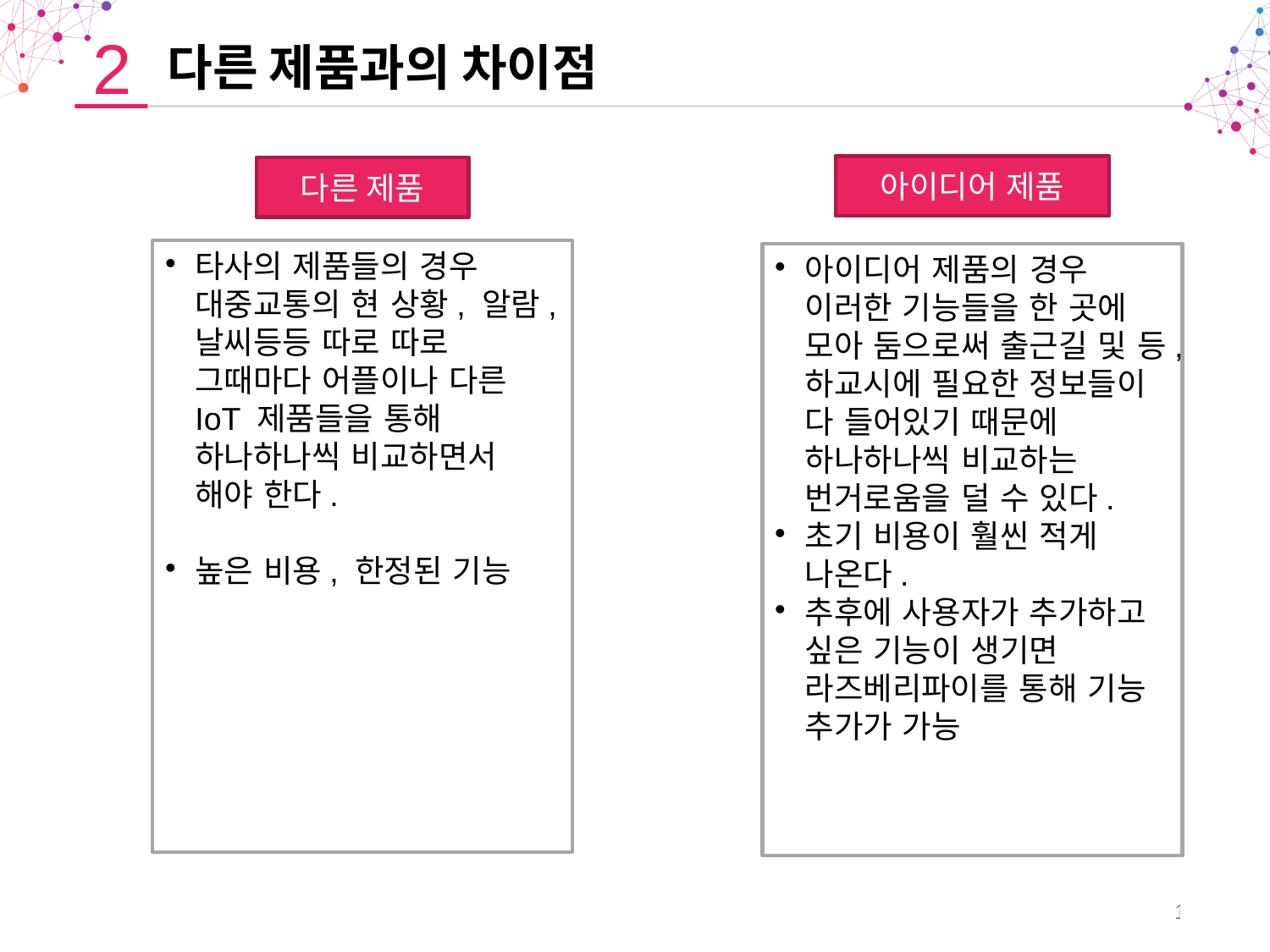

2

다른 제품과의 차이점
아이디어 제품
다른 제품
타사의 제품들의 경우 대중교통의 현 상황, 알람, 날씨등등 따로 따로 그때마다 어플이나 다른 IoT 제품들을 통해 하나하나씩 비교하면서 해야 한다.

높은 비용, 한정된 기능
아이디어 제품의 경우 이러한 기능들을 한 곳에 모아 둠으로써 출근길 및 등,하교시에 필요한 정보들이 다 들어있기 때문에 하나하나씩 비교하는 번거로움을 덜 수 있다.
초기 비용이 훨씬 적게 나온다.
추후에 사용자가 추가하고 싶은 기능이 생기면 라즈베리파이를 통해 기능 추가가 가능

10